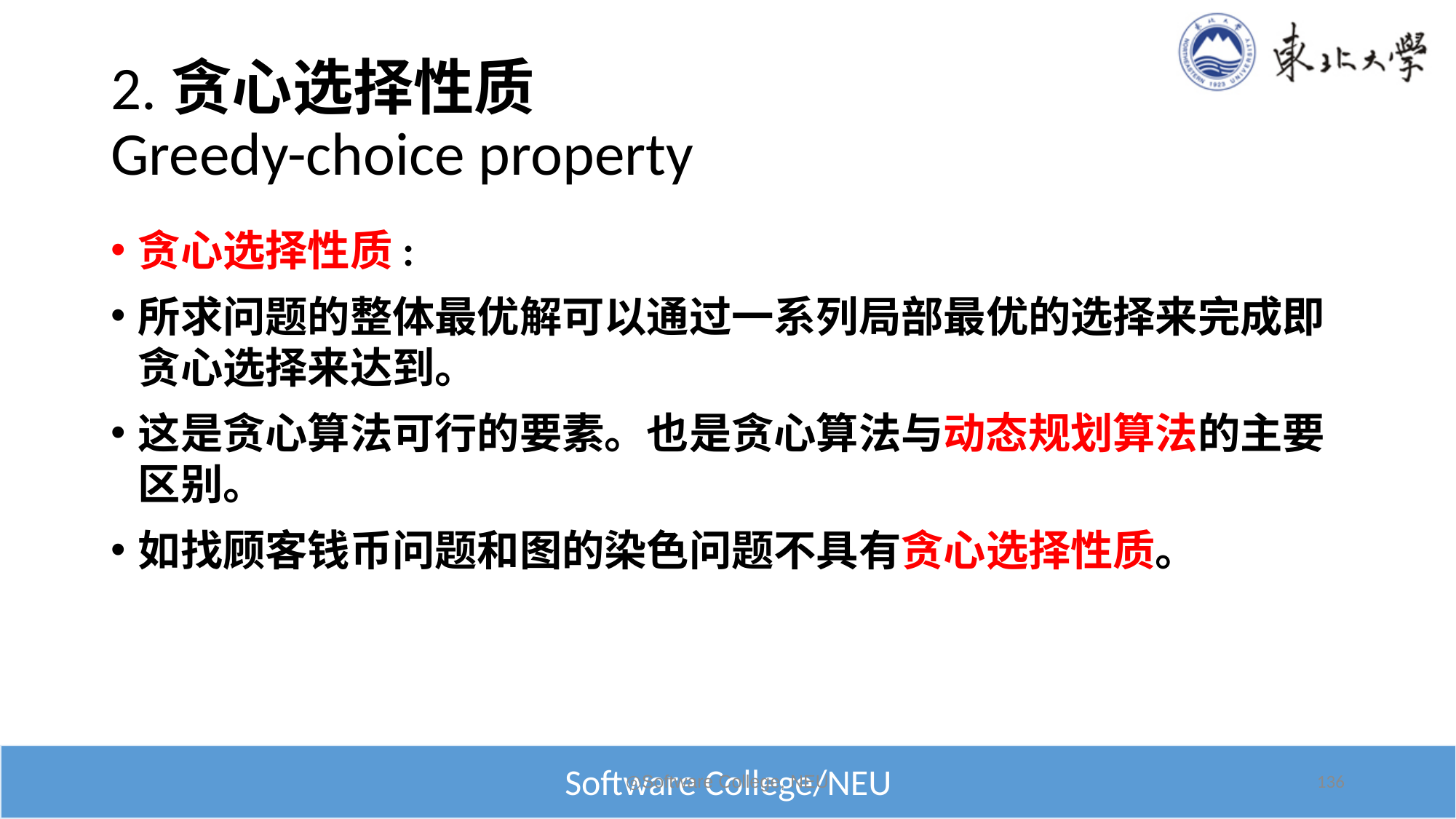

# 2.贪心选择性质 Greedy-choice property
贪心选择性质:
所求问题的整体最优解可以通过一系列局部最优的选择来完成即贪心选择来达到。
这是贪心算法可行的要素。也是贪心算法与动态规划算法的主要区别。
如找顾客钱币问题和图的染色问题不具有贪心选择性质。

◎Software College, NEU
136